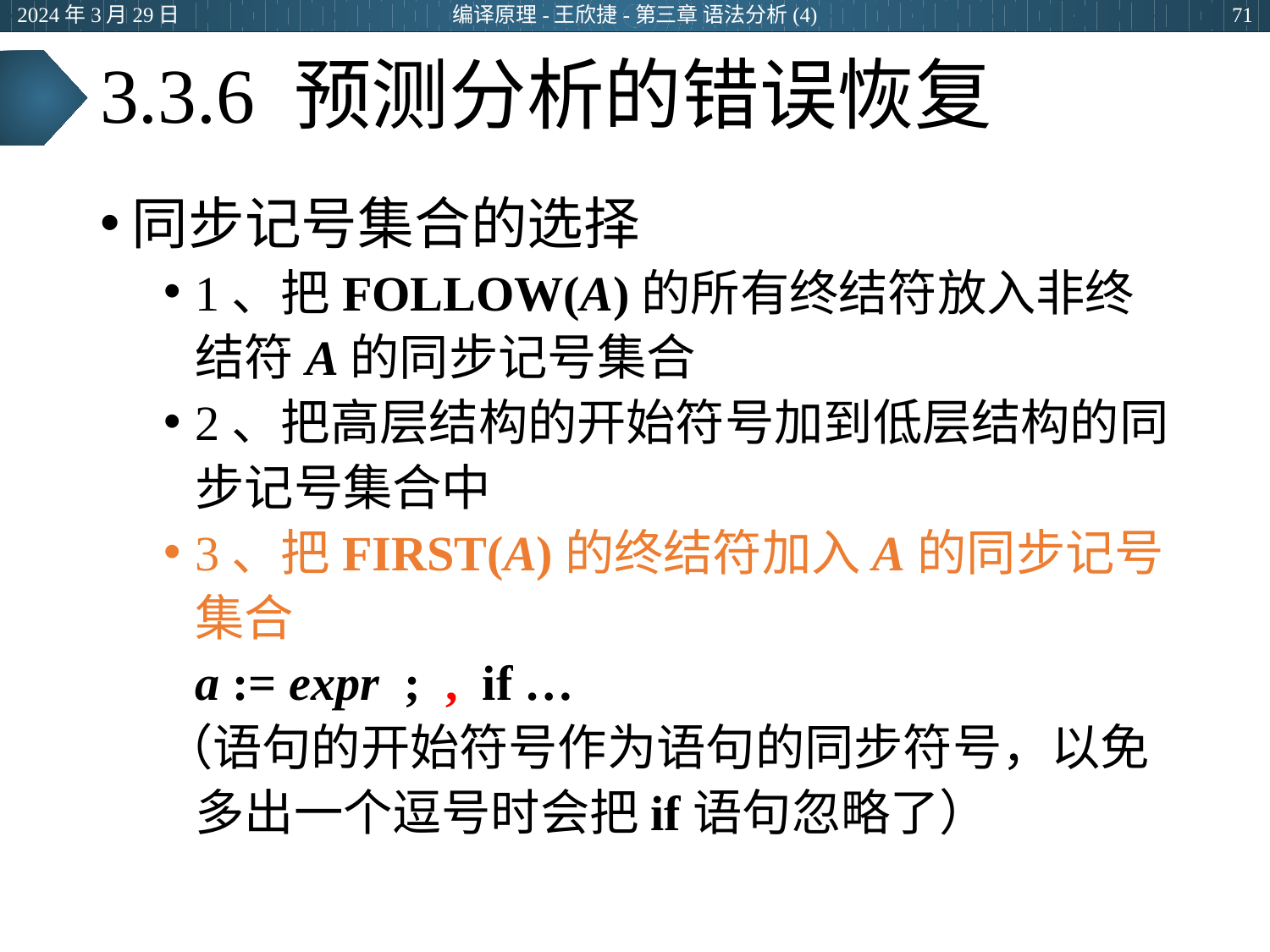

2024年3月29日
编译原理-王欣捷-第三章 语法分析(4)
71
# 3.3.6 预测分析的错误恢复
同步记号集合的选择
1、把FOLLOW(A)的所有终结符放入非终结符A的同步记号集合
2、把高层结构的开始符号加到低层结构的同步记号集合中
3、把FIRST(A)的终结符加入A的同步记号集合
	a := expr  ;  ,  if …
（语句的开始符号作为语句的同步符号，以免多出一个逗号时会把if语句忽略了）